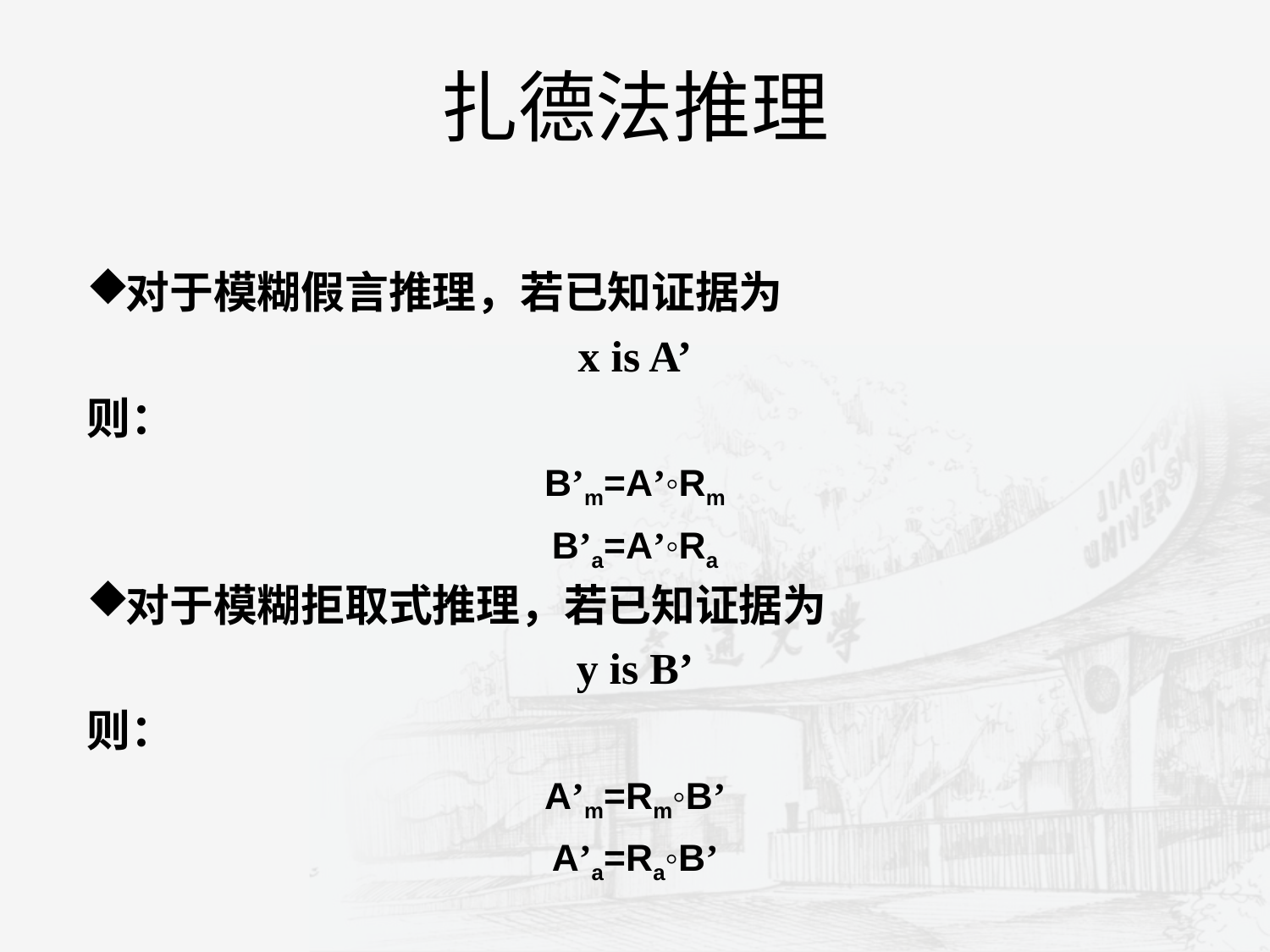

# 扎德法推理
对于模糊假言推理，若已知证据为
x is A’
则：
B’m=A’◦Rm
B’a=A’◦Ra
对于模糊拒取式推理，若已知证据为
y is B’
则：
A’m=Rm◦B’
A’a=Ra◦B’
31